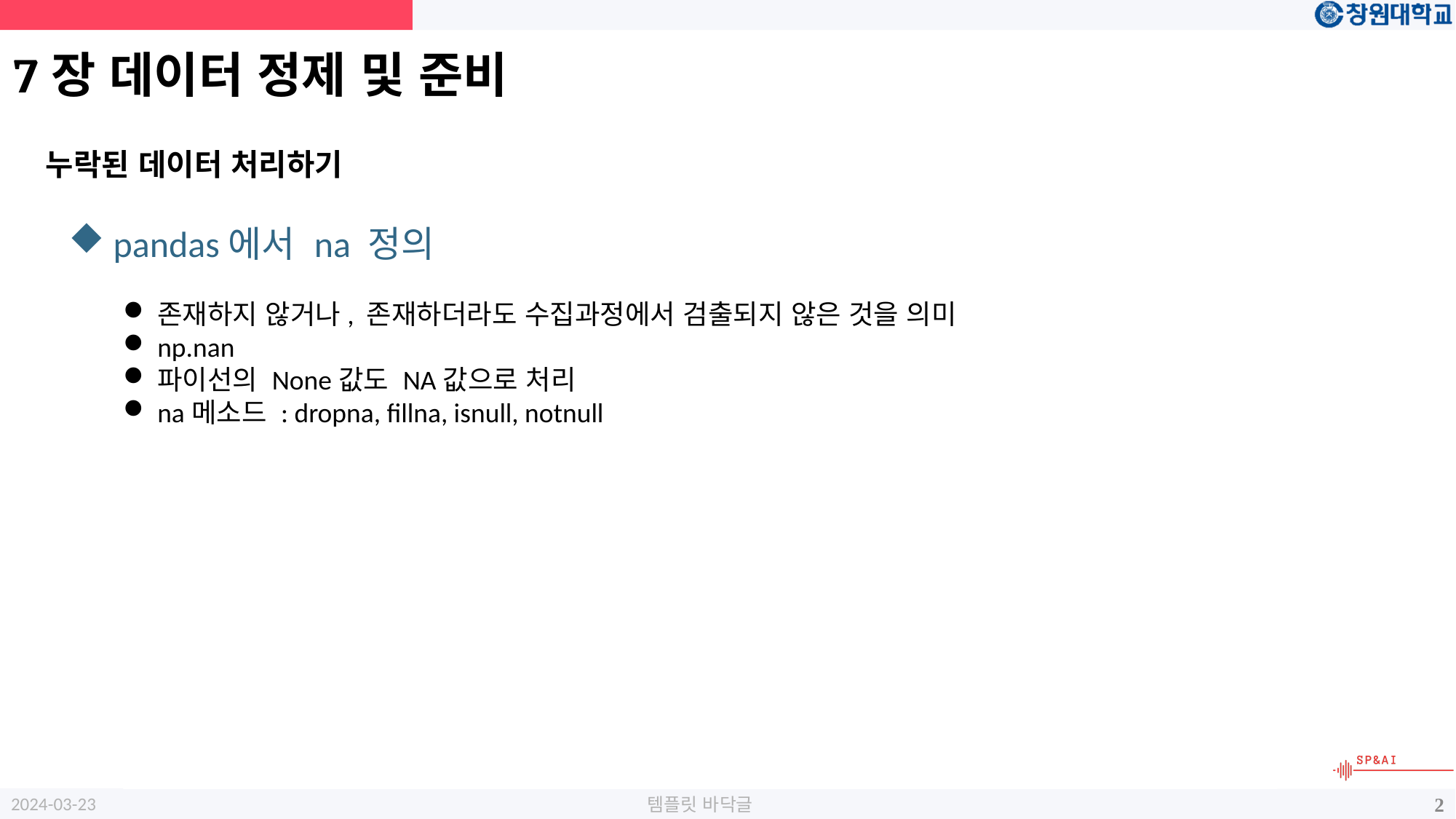

# 7장 데이터 정제 및 준비
누락된 데이터 처리하기
 pandas에서 na 정의

존재하지 않거나, 존재하더라도 수집과정에서 검출되지 않은 것을 의미
np.nan
파이선의 None값도 NA값으로 처리
na메소드 : dropna, fillna, isnull, notnull

2024-03-23
2
템플릿 바닥글